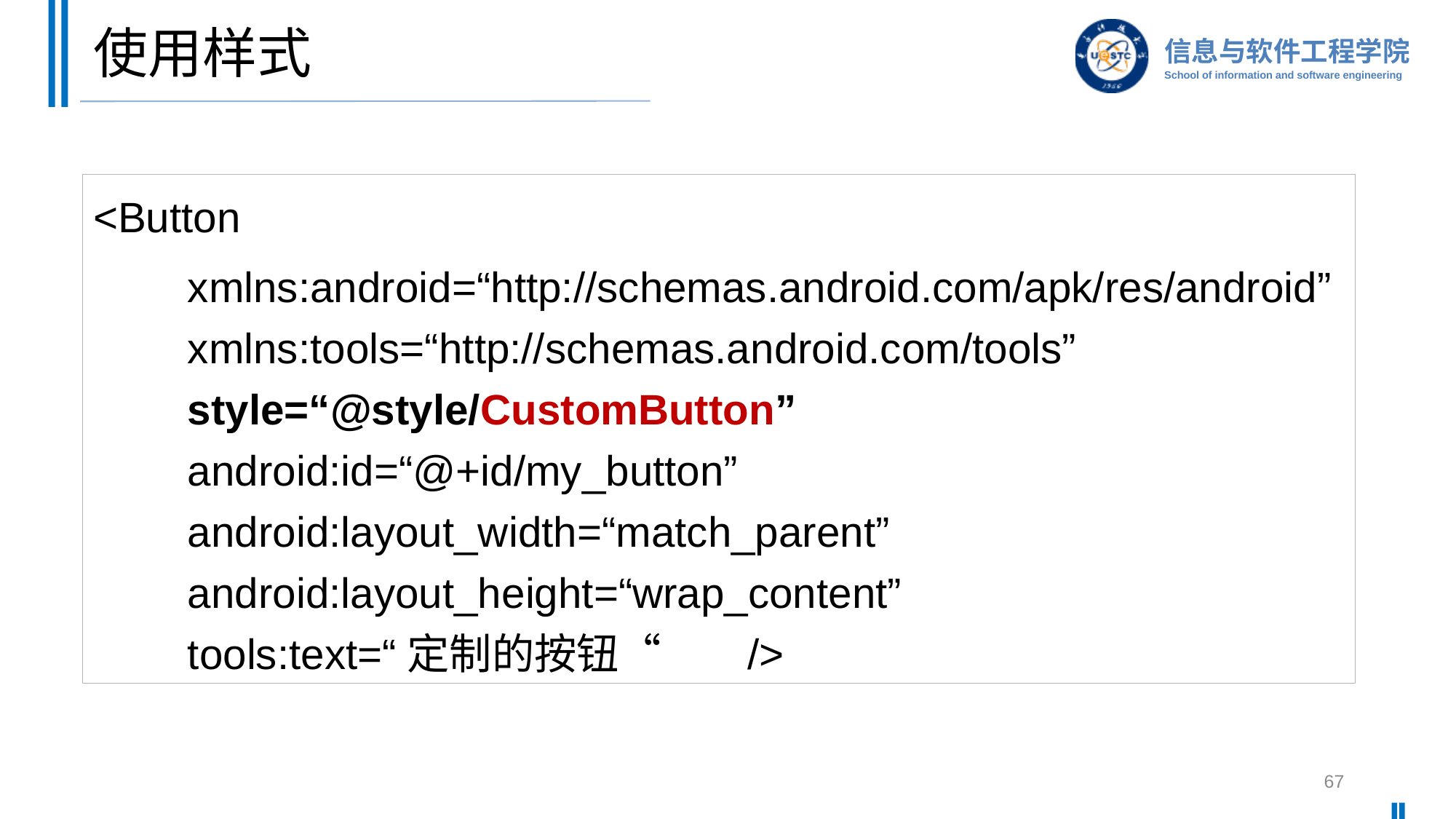

# 使用样式
<Button
        xmlns:android=“http://schemas.android.com/apk/res/android”
        xmlns:tools=“http://schemas.android.com/tools”
        style=“@style/CustomButton”
        android:id=“@+id/my_button”
        android:layout_width=“match_parent”
        android:layout_height=“wrap_content”
        tools:text=“定制的按钮“        />
67